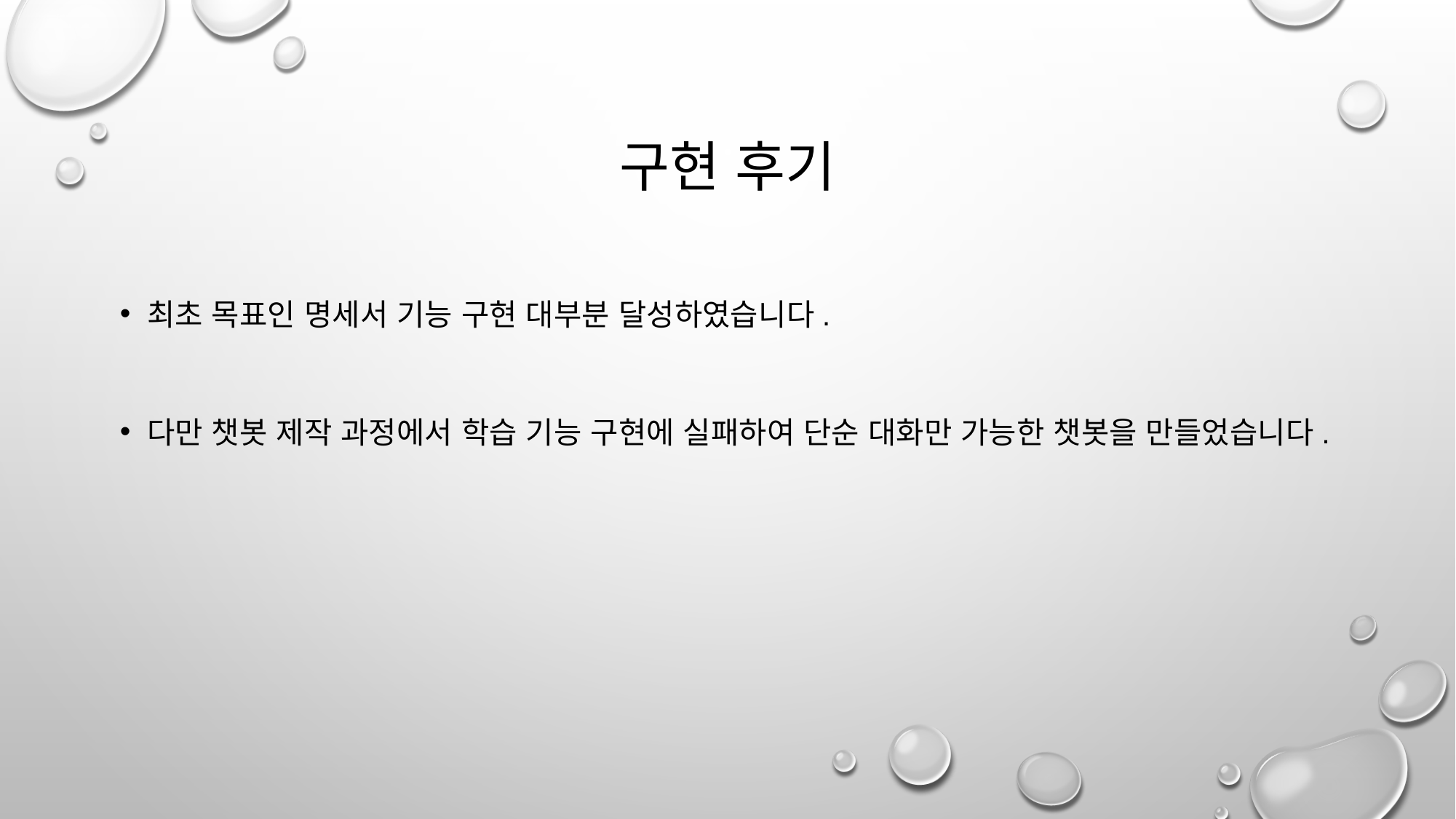

# 구현 후기
최초 목표인 명세서 기능 구현 대부분 달성하였습니다.

다만 챗봇 제작 과정에서 학습 기능 구현에 실패하여 단순 대화만 가능한 챗봇을 만들었습니다.